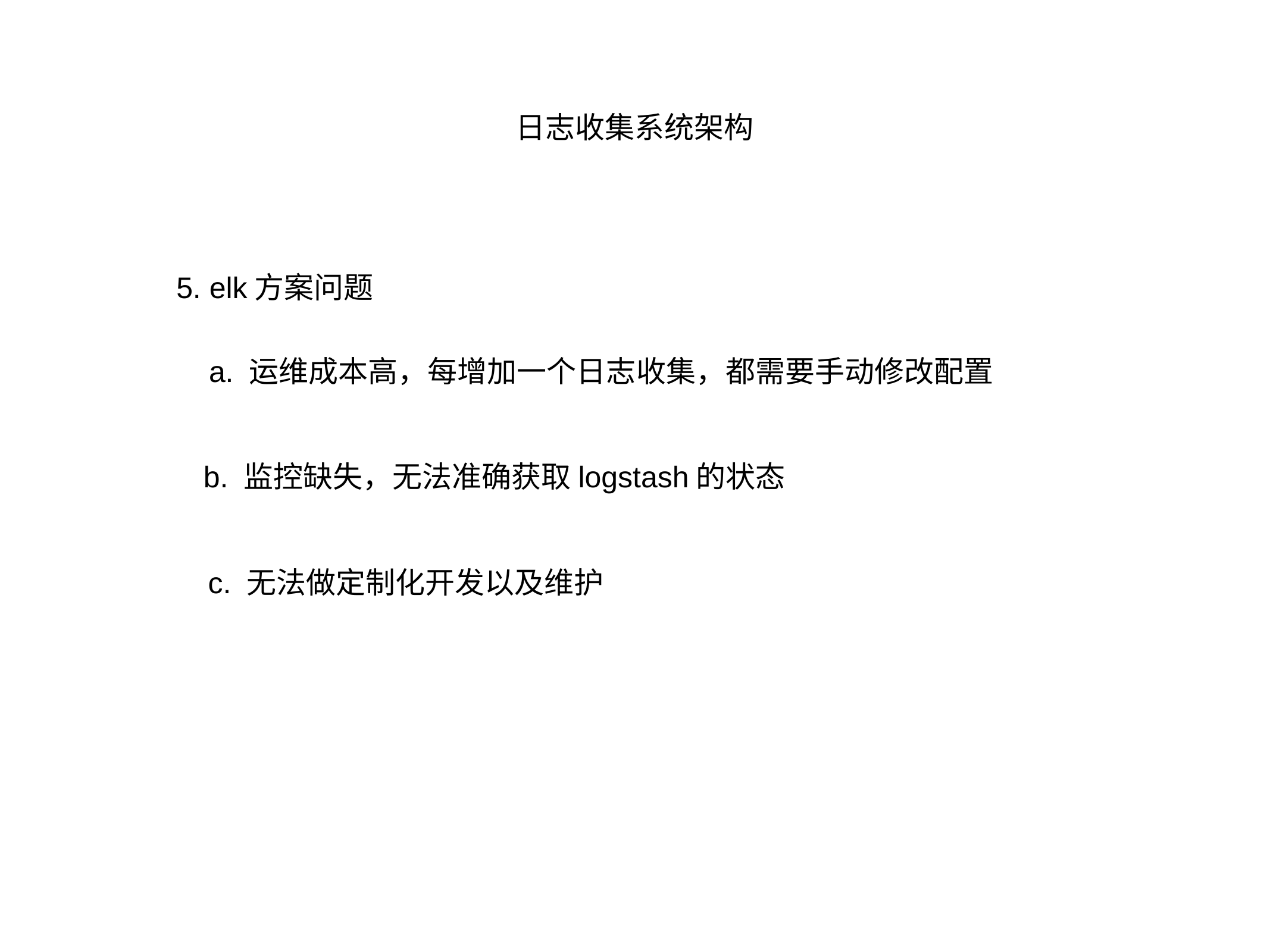

日志收集系统架构
5. elk方案问题
a. 运维成本高，每增加一个日志收集，都需要手动修改配置
b. 监控缺失，无法准确获取logstash的状态
c. 无法做定制化开发以及维护